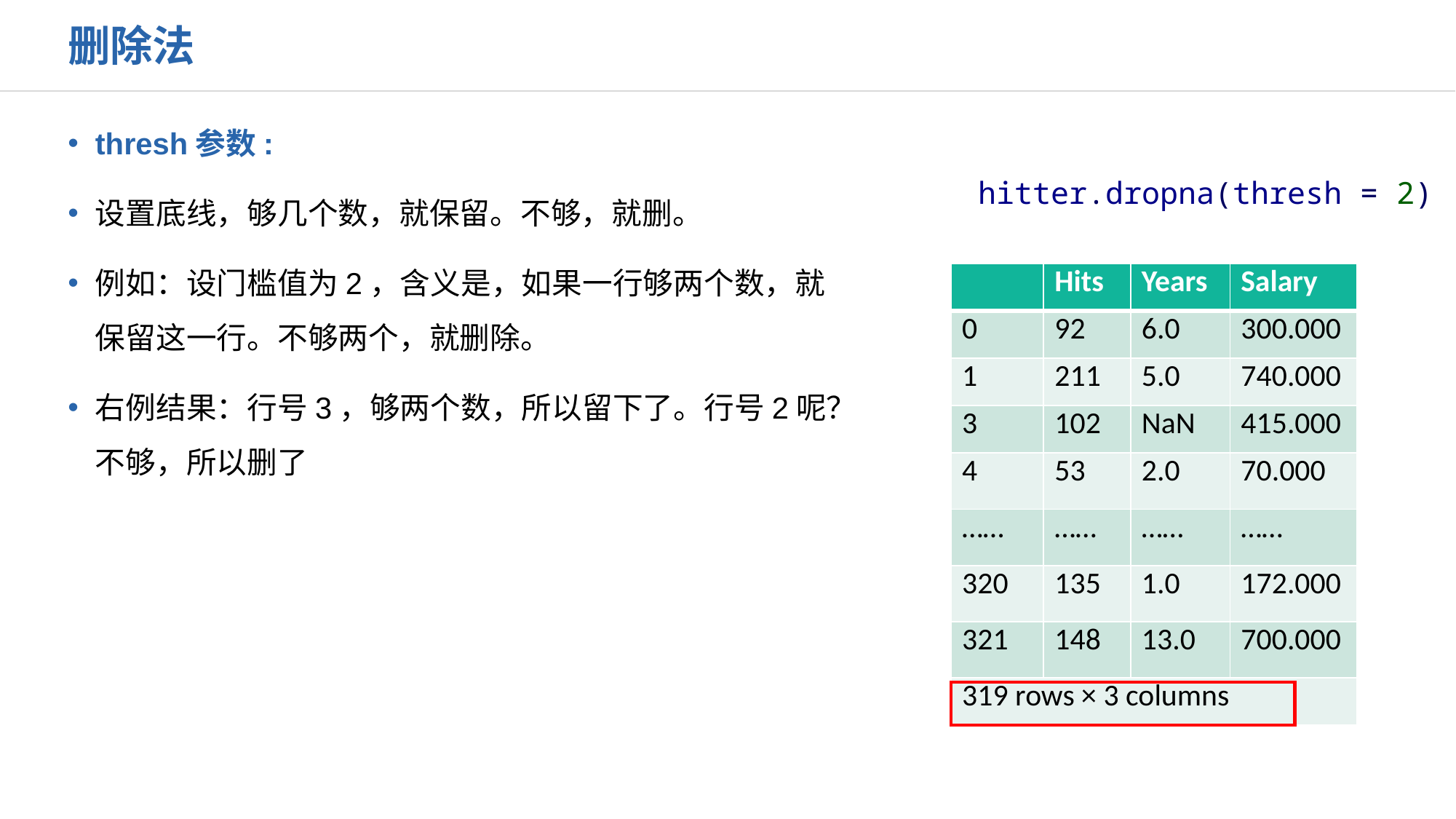

删除法
thresh参数:
设置底线，够几个数，就保留。不够，就删。
例如：设门槛值为2，含义是，如果一行够两个数，就保留这一行。不够两个，就删除。
右例结果：行号3，够两个数，所以留下了。行号2呢？不够，所以删了

hitter.dropna(thresh = 2)
|  | Hits | Years | Salary |
| --- | --- | --- | --- |
| 0 | 92 | 6.0 | 300.000 |
| 1 | 211 | 5.0 | 740.000 |
| 3 | 102 | NaN | 415.000 |
| 4 | 53 | 2.0 | 70.000 |
| …… | …… | …… | …… |
| 320 | 135 | 1.0 | 172.000 |
| 321 | 148 | 13.0 | 700.000 |
| 319 rows × 3 columns |  |  |  |